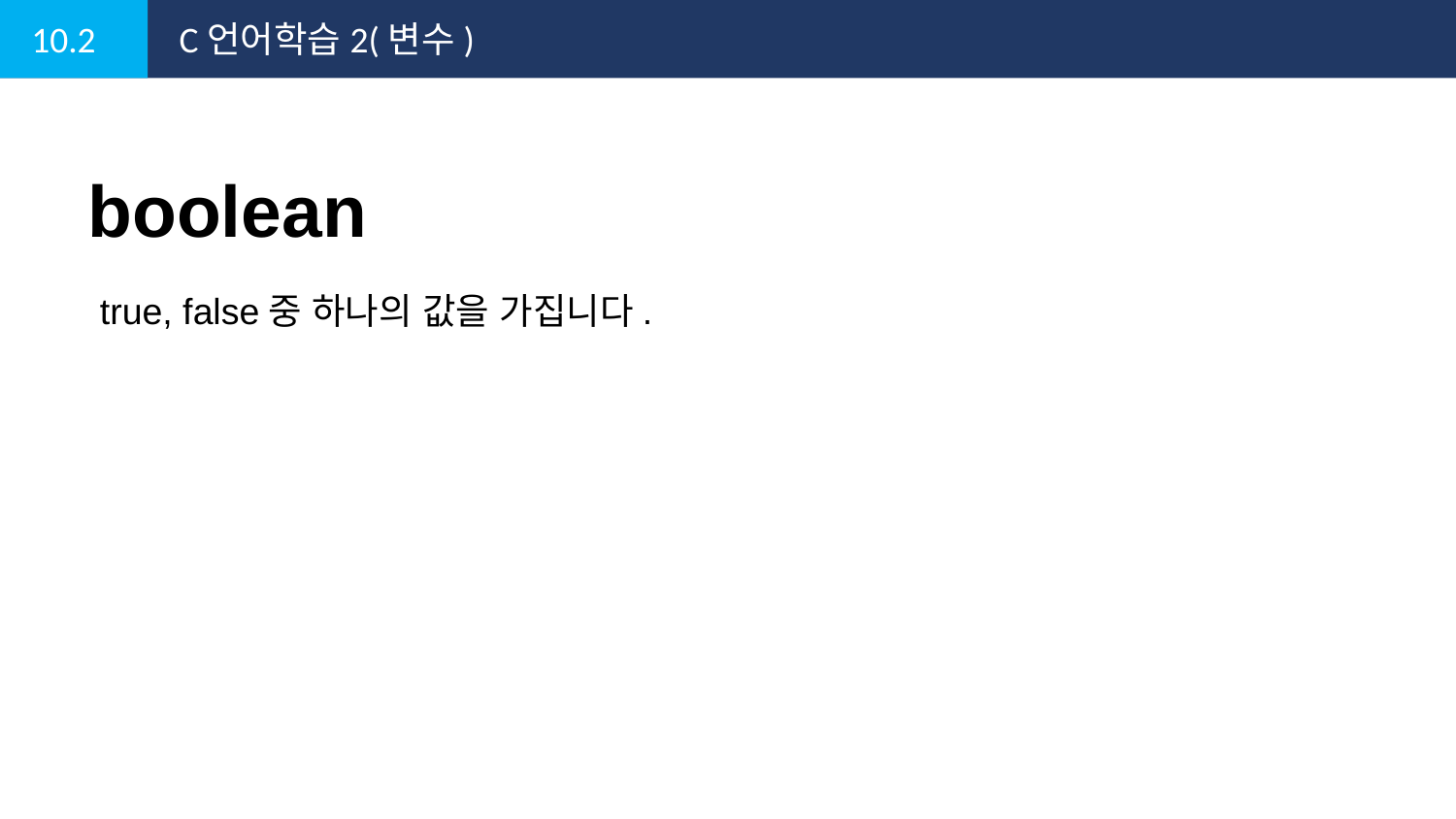

10.2
C언어학습2(변수)
boolean
true, false중 하나의 값을 가집니다.